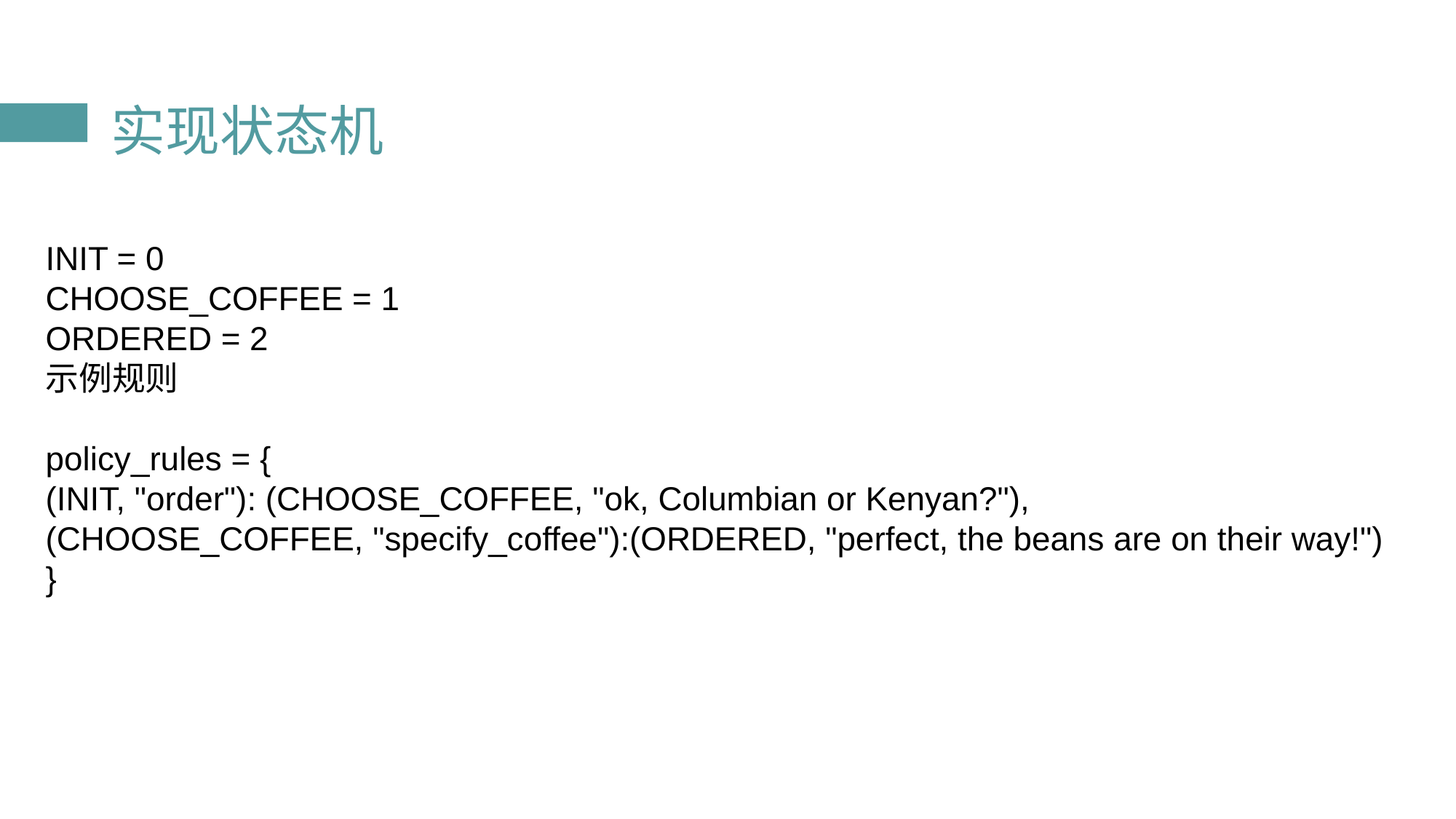

# 实现状态机
INIT = 0
CHOOSE_COFFEE = 1
ORDERED = 2
示例规则

policy_rules = {
(INIT, "order"): (CHOOSE_COFFEE, "ok, Columbian or Kenyan?"),
(CHOOSE_COFFEE, "specify_coffee"):(ORDERED, "perfect, the beans are on their way!")
}